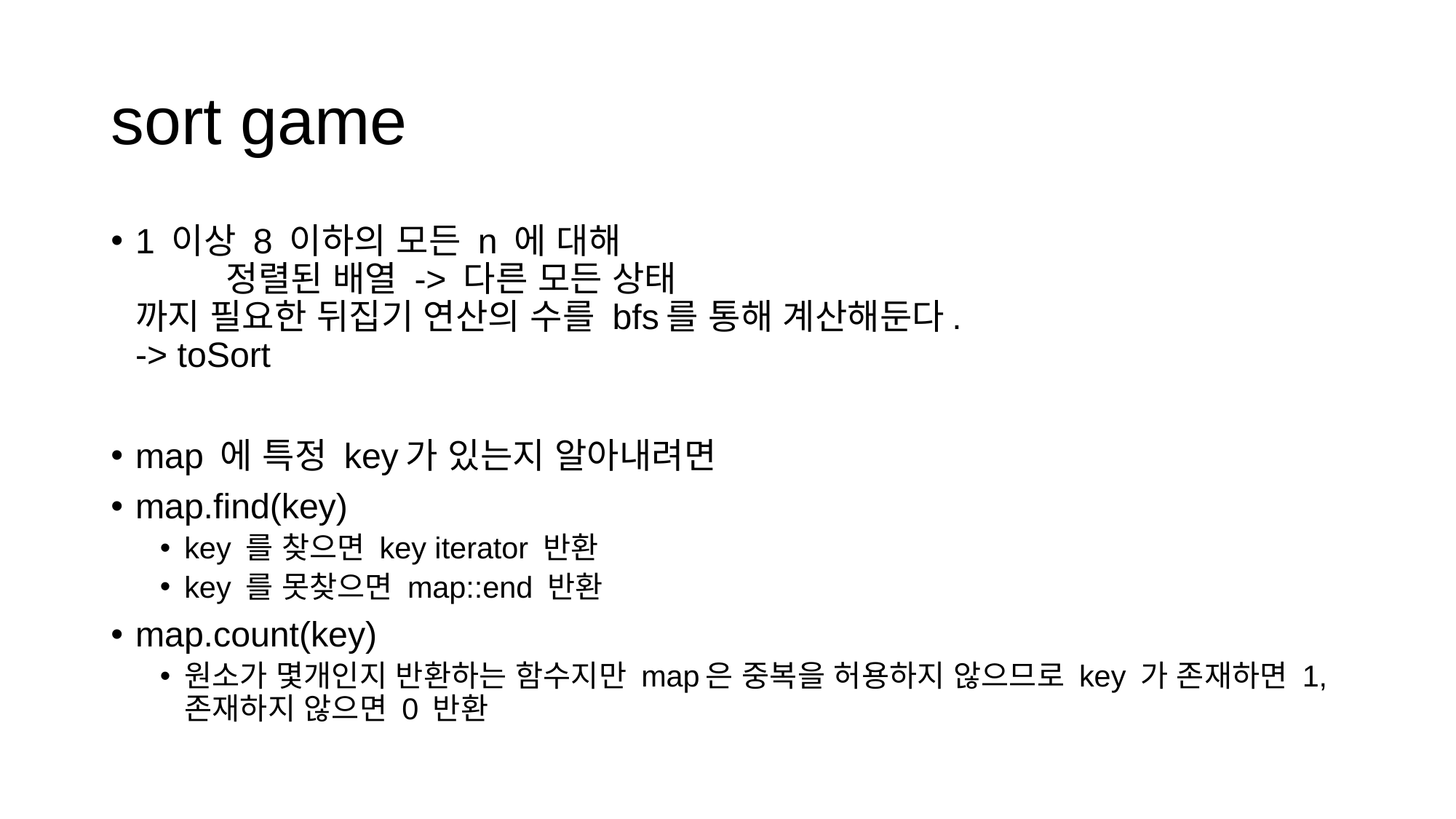

# sort game
1 이상 8 이하의 모든 n 에 대해
		정렬된 배열 -> 다른 모든 상태
까지 필요한 뒤집기 연산의 수를 bfs를 통해 계산해둔다.
-> toSort

map 에 특정 key가 있는지 알아내려면
map.find(key)
key 를 찾으면 key iterator 반환
key 를 못찾으면 map::end 반환
map.count(key)
원소가 몇개인지 반환하는 함수지만 map은 중복을 허용하지 않으므로 key 가 존재하면 1, 존재하지 않으면 0 반환